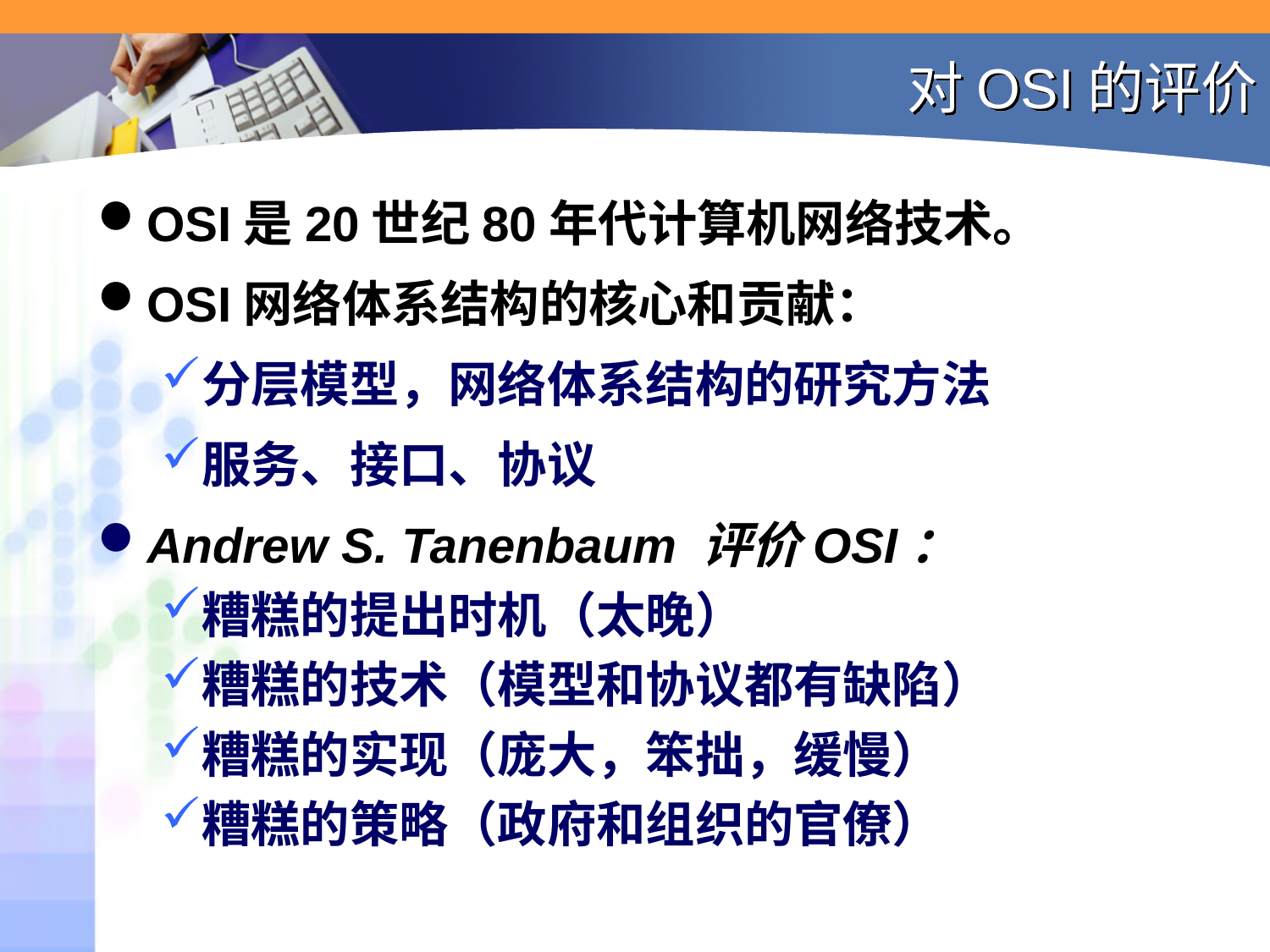

# 对OSI的评价
OSI是20世纪80年代计算机网络技术。
OSI网络体系结构的核心和贡献：
分层模型，网络体系结构的研究方法
服务、接口、协议
Andrew S. Tanenbaum 评价OSI：
糟糕的提出时机（太晚）
糟糕的技术（模型和协议都有缺陷）
糟糕的实现（庞大，笨拙，缓慢）
糟糕的策略（政府和组织的官僚）